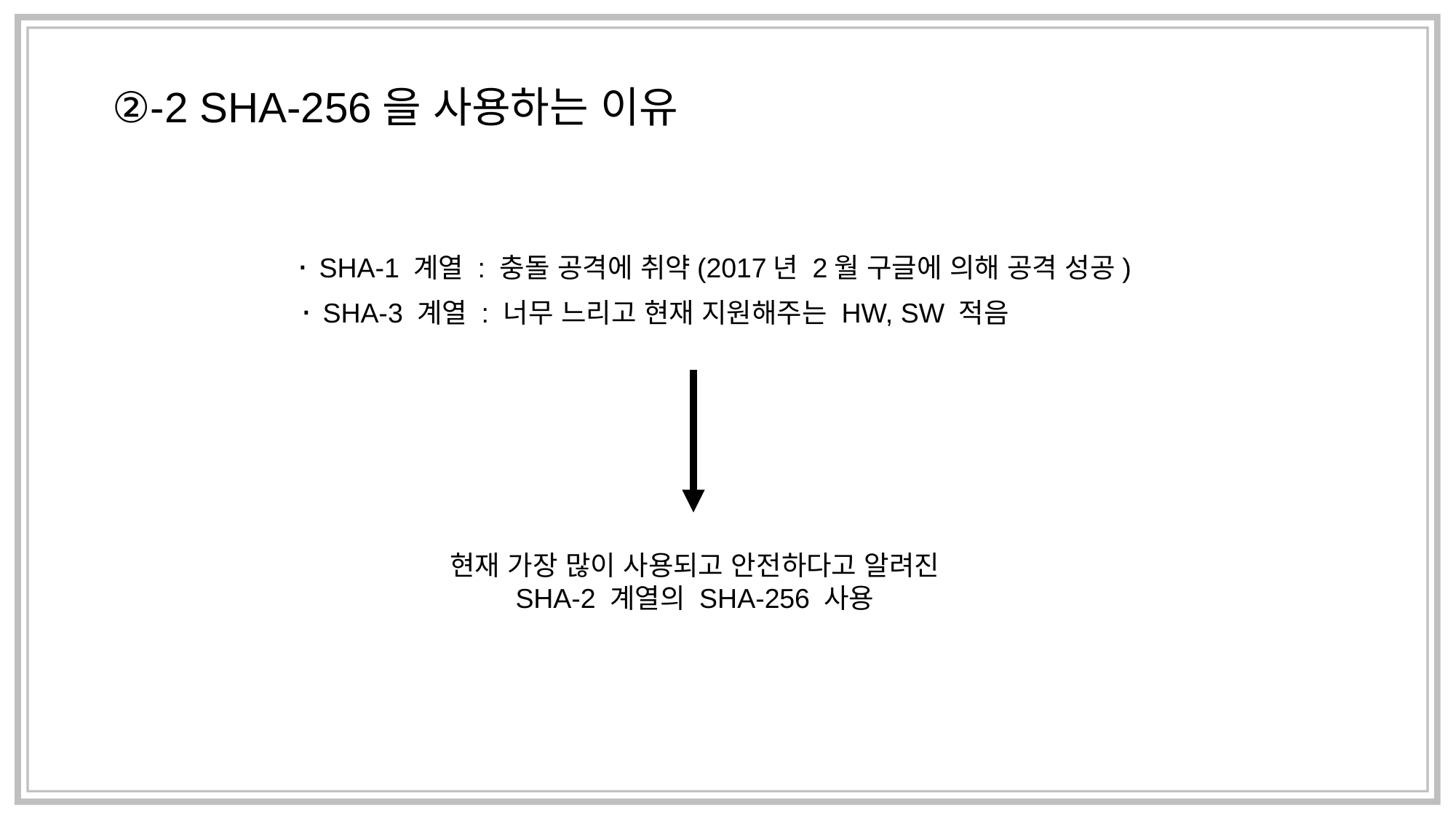

②-2 SHA-256을 사용하는 이유
· SHA-1 계열 : 충돌 공격에 취약(2017년 2월 구글에 의해 공격 성공)
· SHA-3 계열 : 너무 느리고 현재 지원해주는 HW, SW 적음
현재 가장 많이 사용되고 안전하다고 알려진
SHA-2 계열의 SHA-256 사용